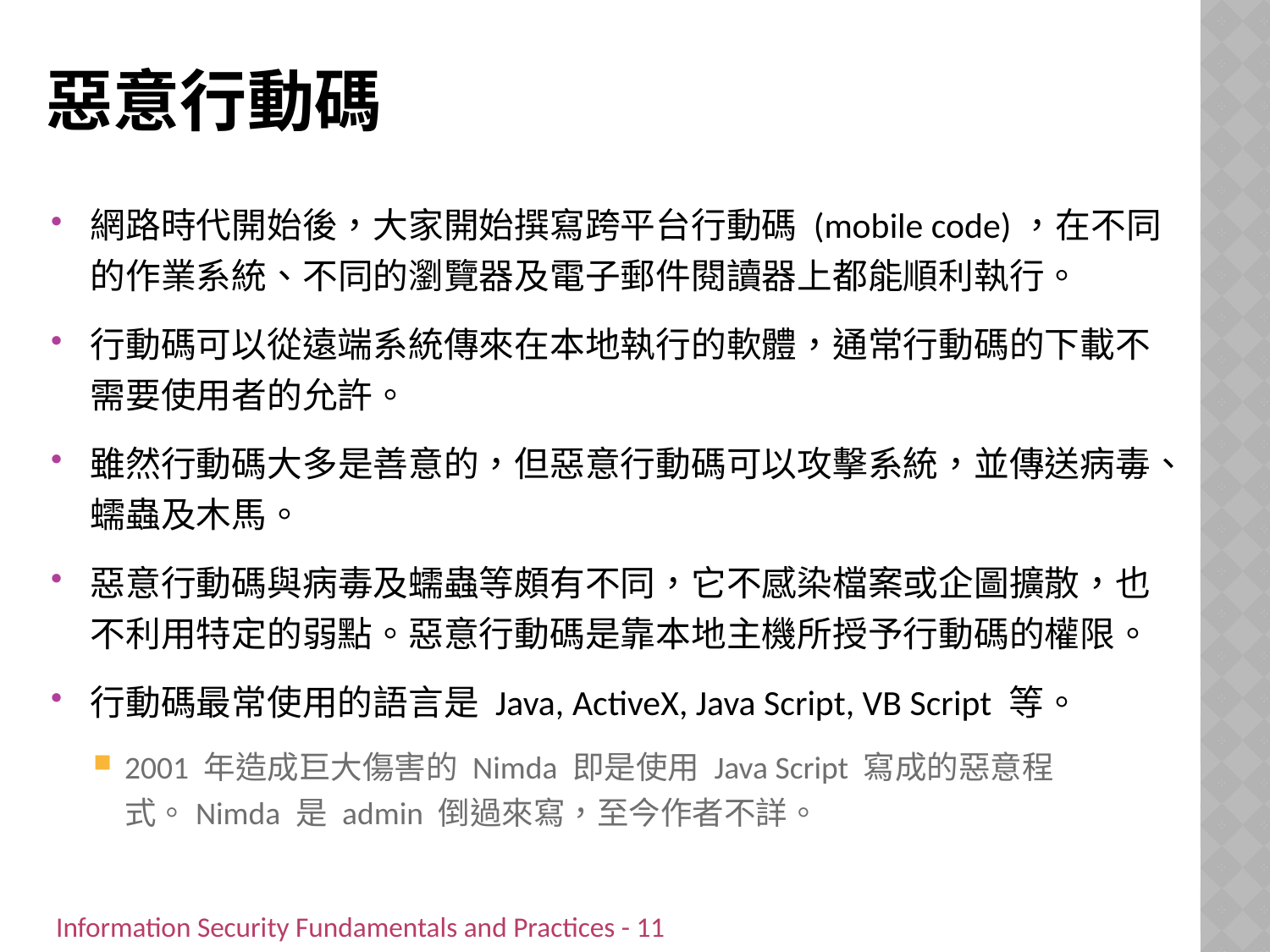

# 惡意行動碼
網路時代開始後，大家開始撰寫跨平台行動碼 (mobile code)，在不同的作業系統、不同的瀏覽器及電子郵件閱讀器上都能順利執行。
行動碼可以從遠端系統傳來在本地執行的軟體，通常行動碼的下載不需要使用者的允許。
雖然行動碼大多是善意的，但惡意行動碼可以攻擊系統，並傳送病毒、蠕蟲及木馬。
惡意行動碼與病毒及蠕蟲等頗有不同，它不感染檔案或企圖擴散，也不利用特定的弱點。惡意行動碼是靠本地主機所授予行動碼的權限。
行動碼最常使用的語言是 Java, ActiveX, Java Script, VB Script 等。
2001 年造成巨大傷害的 Nimda 即是使用 Java Script 寫成的惡意程式。Nimda 是 admin 倒過來寫，至今作者不詳。